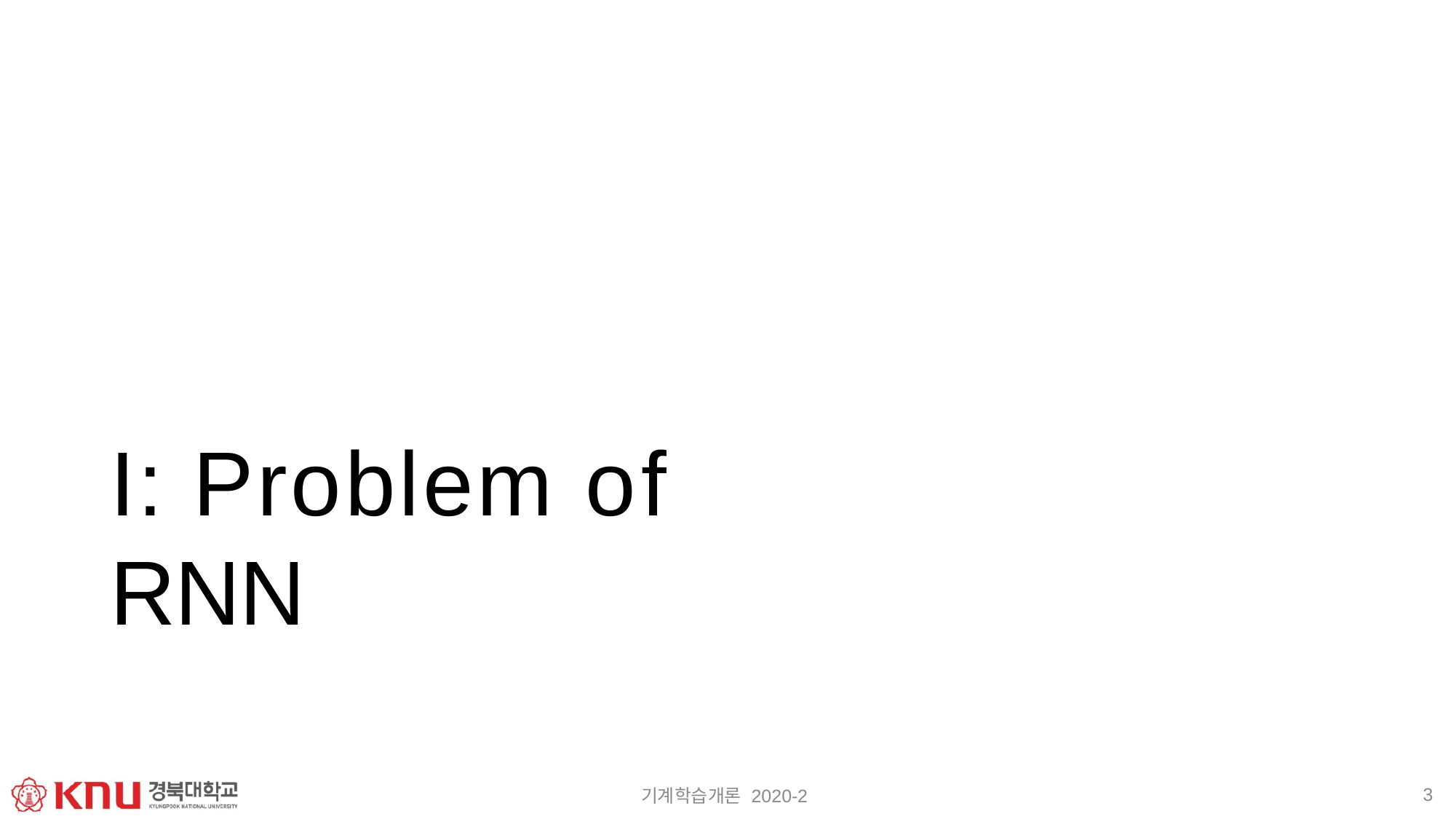

# I: Problem of RNN
3
기계학습개론 2020-2